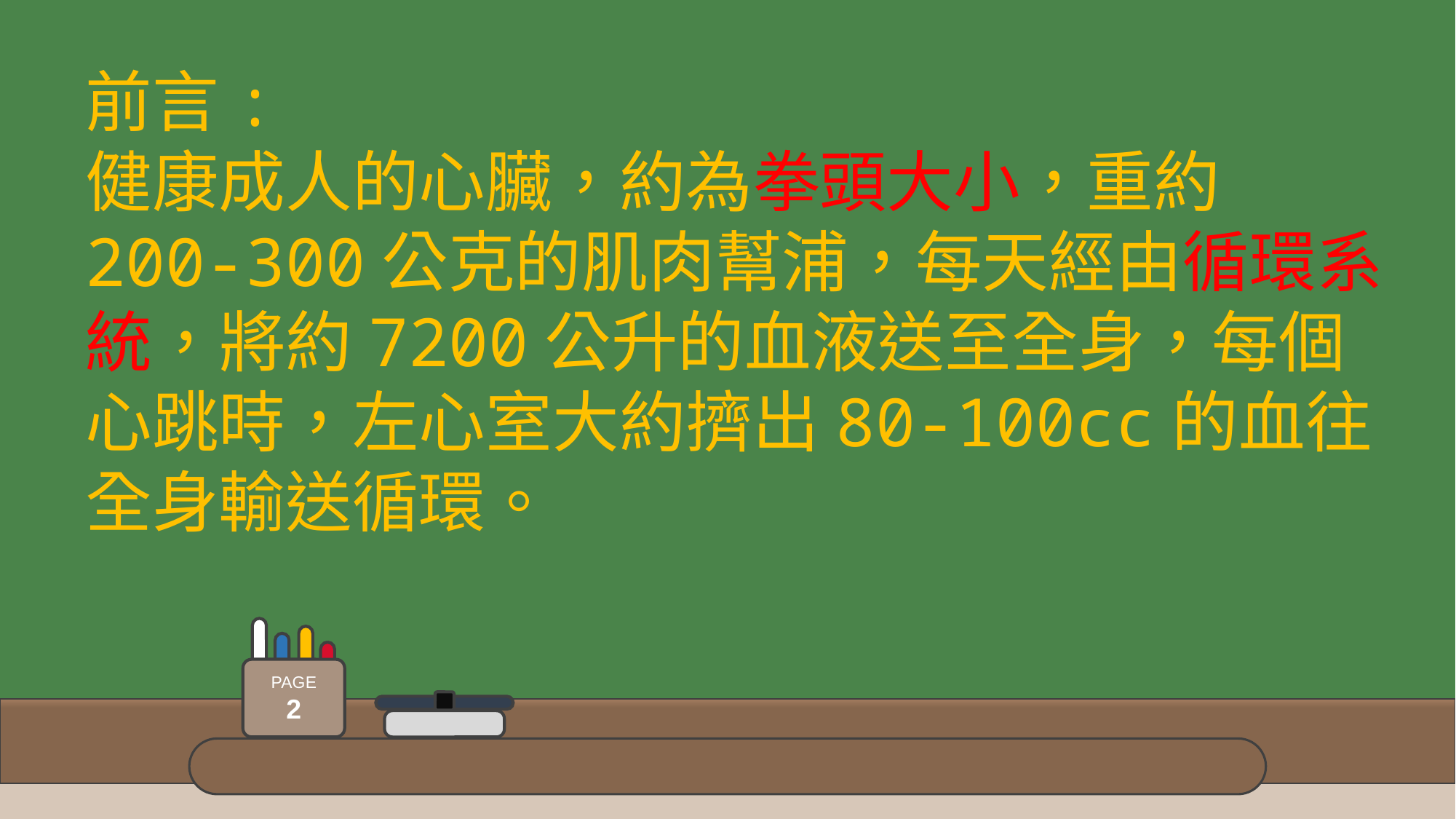

前言:
健康成人的心臟，約為拳頭大小，重約200-300公克的肌肉幫浦，每天經由循環系統，將約7200公升的血液送至全身，每個心跳時，左心室大約擠出80-100cc的血往全身輸送循環。

PAGE
2